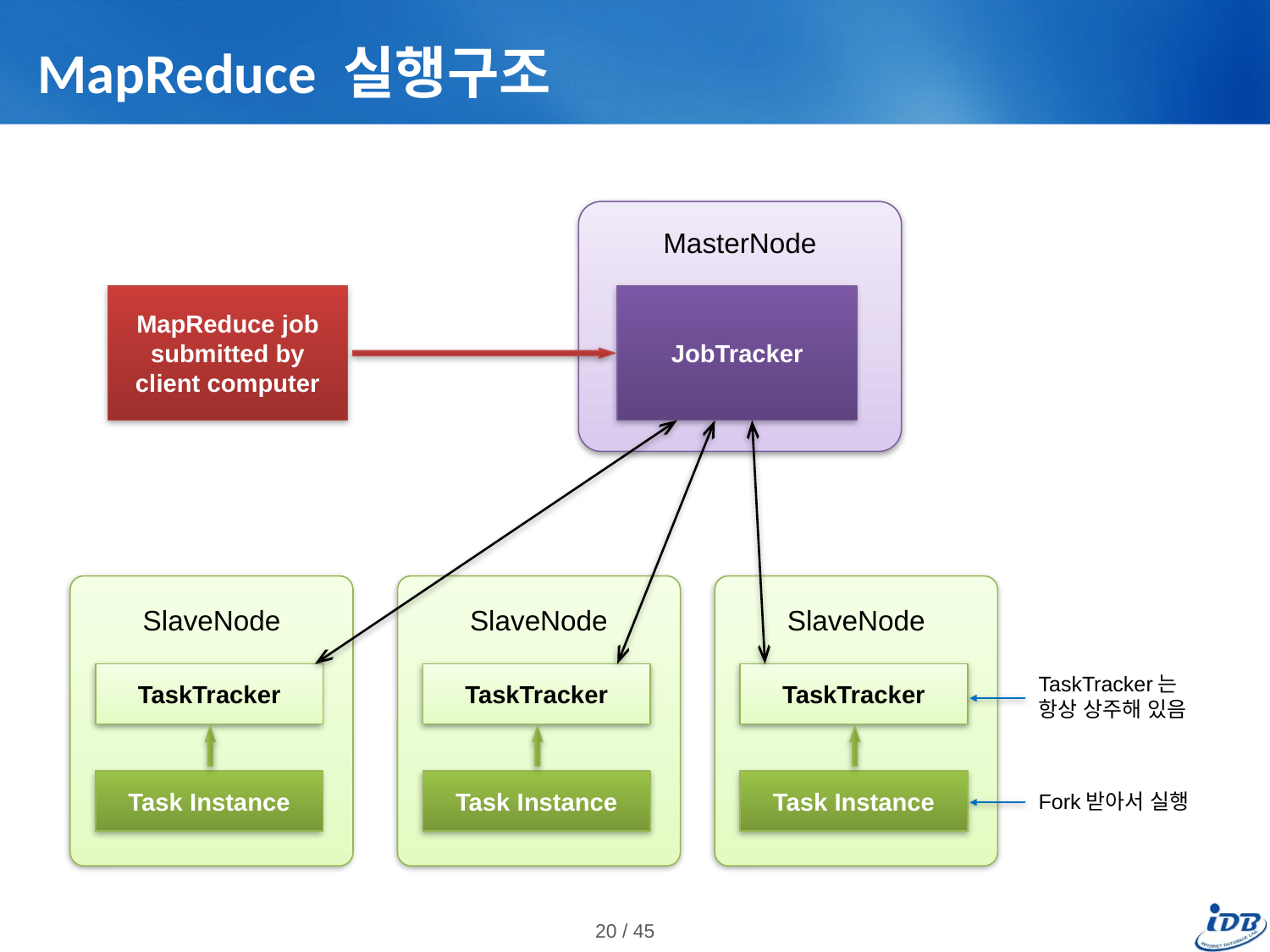

# MapReduce 실행구조
MasterNode

MapReduce job submitted by client computer
JobTracker

SlaveNode

TaskTracker

Task Instance
SlaveNode

TaskTracker

Task Instance
SlaveNode

TaskTracker

Task Instance
TaskTracker는
항상 상주해 있음
Fork받아서 실행